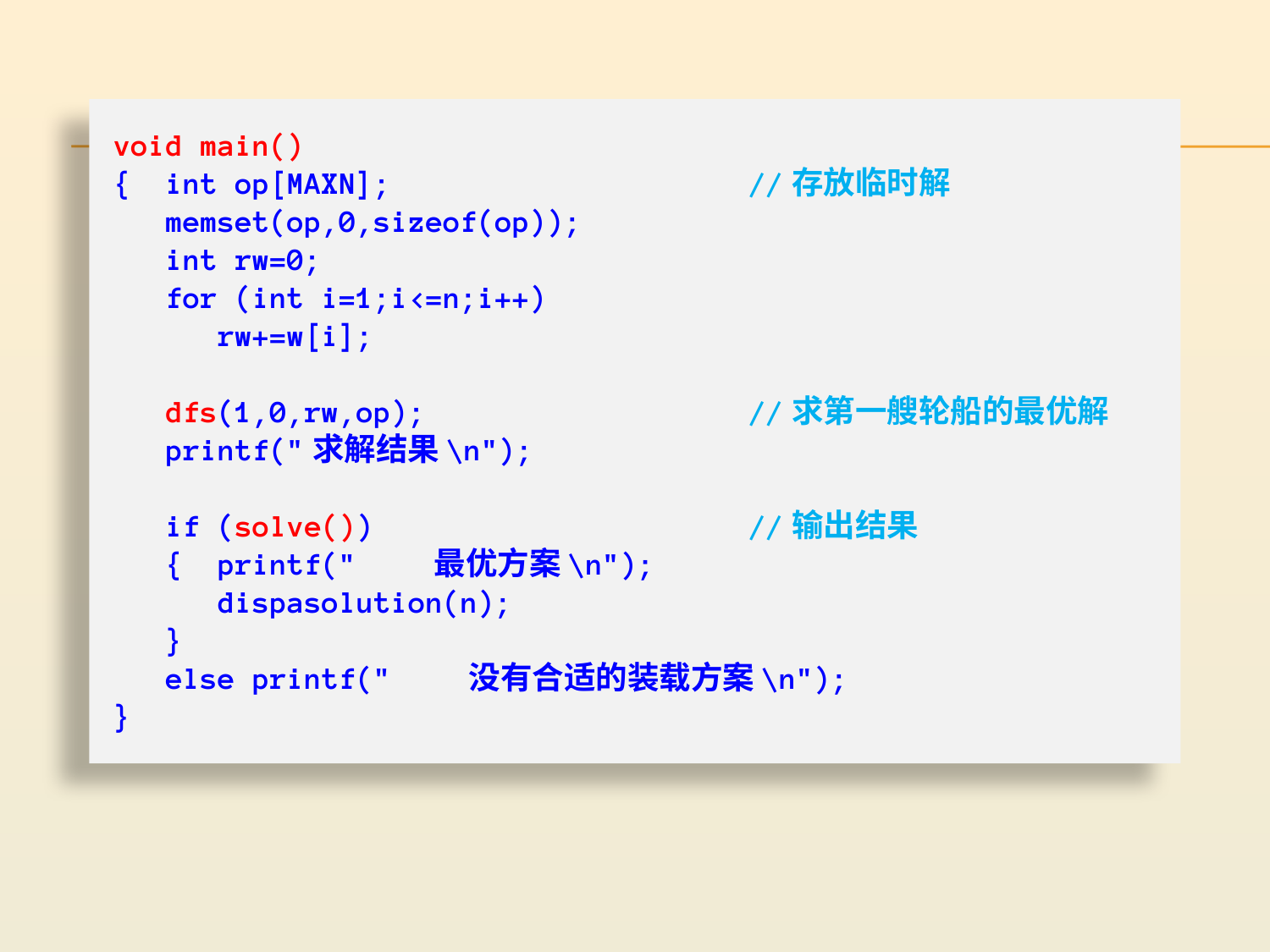

void main()
{  int op[MAXN];			//存放临时解
   memset(op,0,sizeof(op));
   int rw=0;
   for (int i=1;i<=n;i++)
      rw+=w[i];
   dfs(1,0,rw,op);			//求第一艘轮船的最优解
   printf("求解结果\n");
   if (solve())			//输出结果
   {  printf("    最优方案\n");
      dispasolution(n);
   }
   else printf("    没有合适的装载方案\n");
}